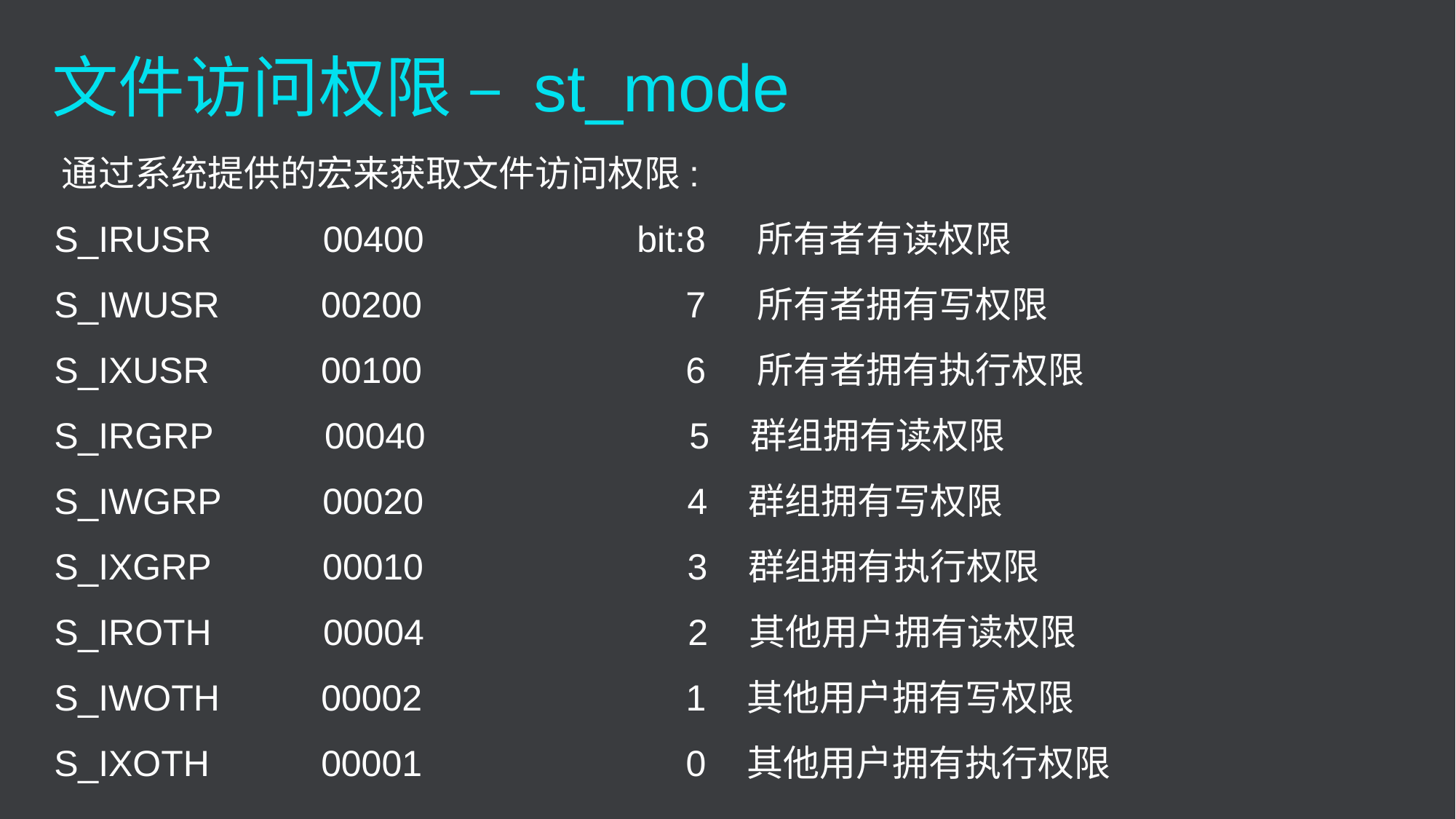

文件访问权限 – st_mode
 通过系统提供的宏来获取文件访问权限:
S_IRUSR           00400                     bit:8    所有者有读权限
S_IWUSR          00200                          7    所有者拥有写权限
S_IXUSR           00100                          6    所有者拥有执行权限S_IRGRP           00040                          5   群组拥有读权限
S_IWGRP          00020                          4   群组拥有写权限
S_IXGRP           00010                          3   群组拥有执行权限
S_IROTH           00004                          2   其他用户拥有读权限
S_IWOTH          00002                          1   其他用户拥有写权限
S_IXOTH           00001                          0   其他用户拥有执行权限